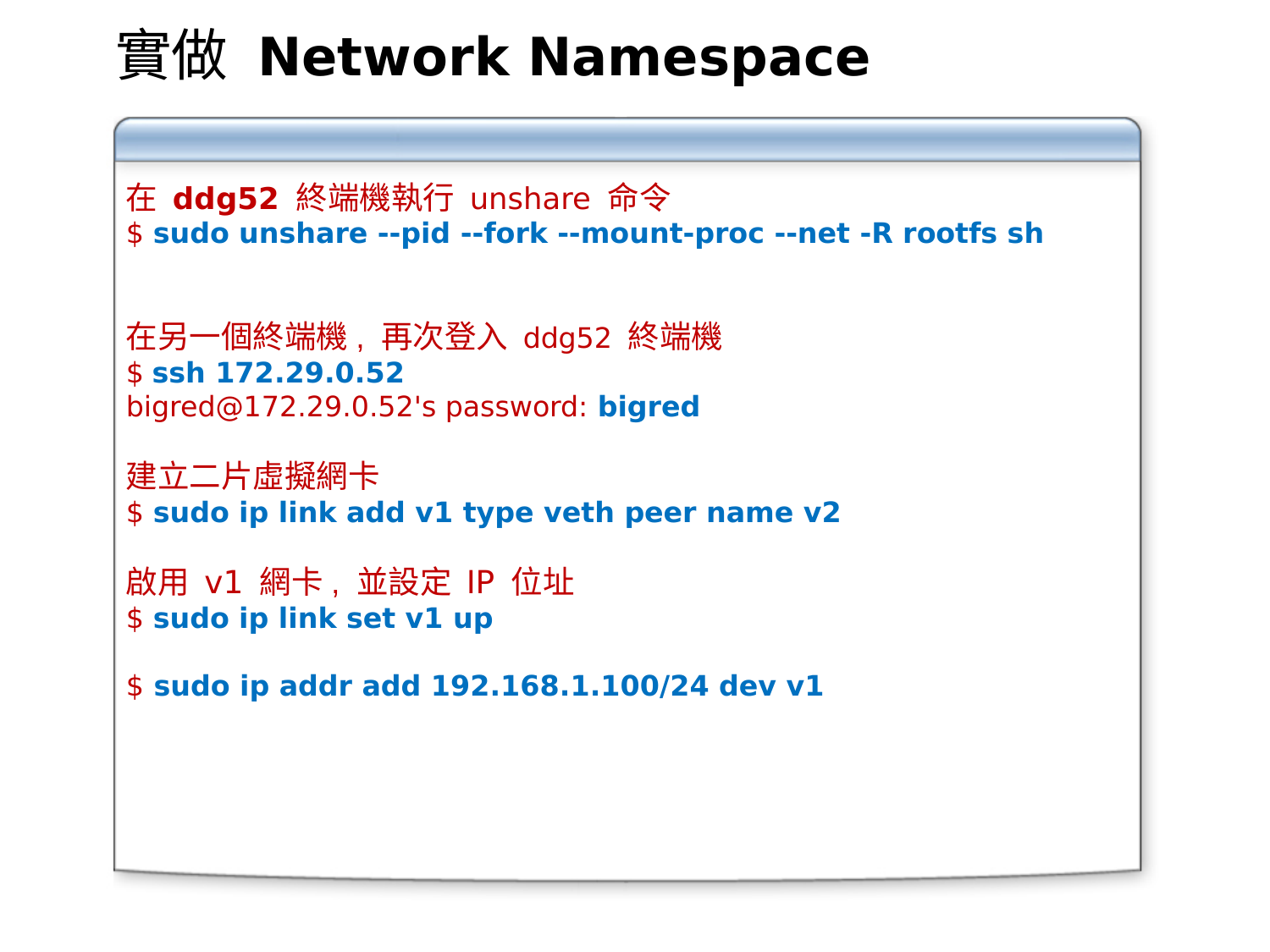

實做 Network Namespace
在 ddg52 終端機執行 unshare 命令
$ sudo unshare --pid --fork --mount-proc --net -R rootfs sh

在另一個終端機, 再次登入 ddg52 終端機
$ ssh 172.29.0.52
bigred@172.29.0.52's password: bigred

建立二片虛擬網卡
$ sudo ip link add v1 type veth peer name v2

啟用 v1 網卡, 並設定 IP 位址
$ sudo ip link set v1 up

$ sudo ip addr add 192.168.1.100/24 dev v1